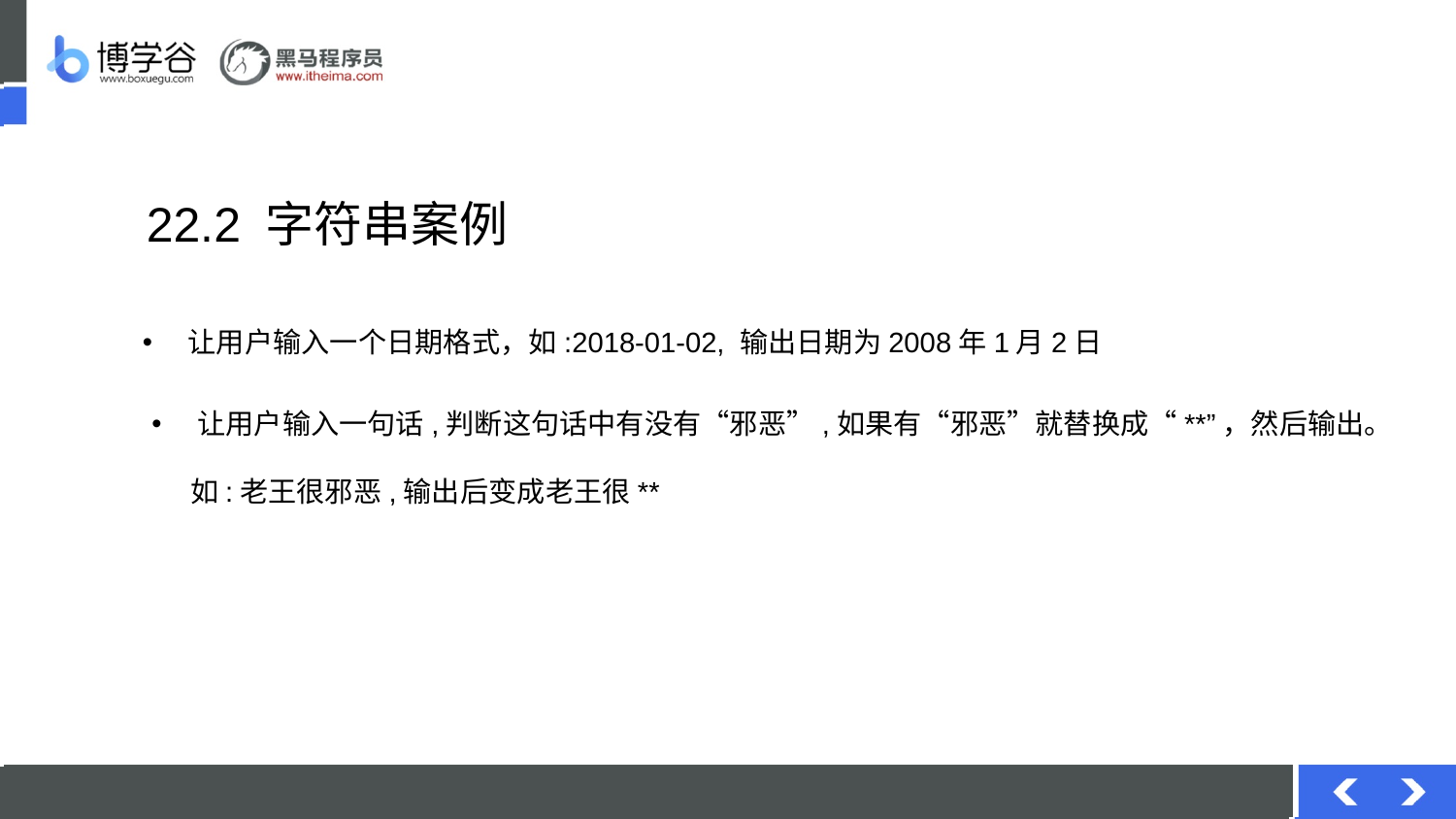

# 22.2 字符串案例
让用户输入一个日期格式，如:2018-01-02, 输出日期为2008年1月2日

让用户输入一句话,判断这句话中有没有“邪恶”,如果有“邪恶”就替换成“**”，然后输出。

     如:老王很邪恶,输出后变成老王很**